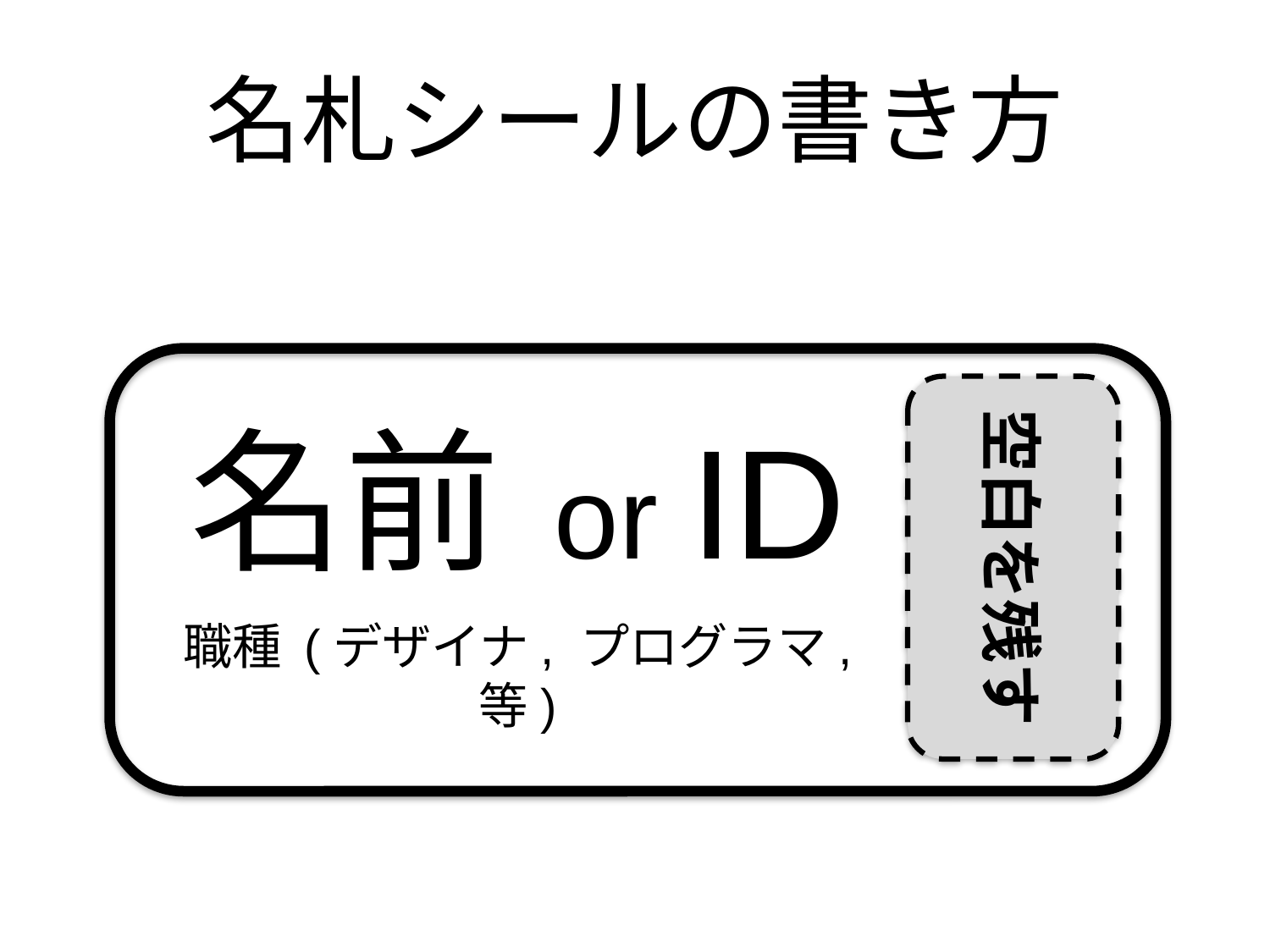

# 名札シールの書き方

空白を残す
名前 or ID
職種 (デザイナ, プログラマ, 等)